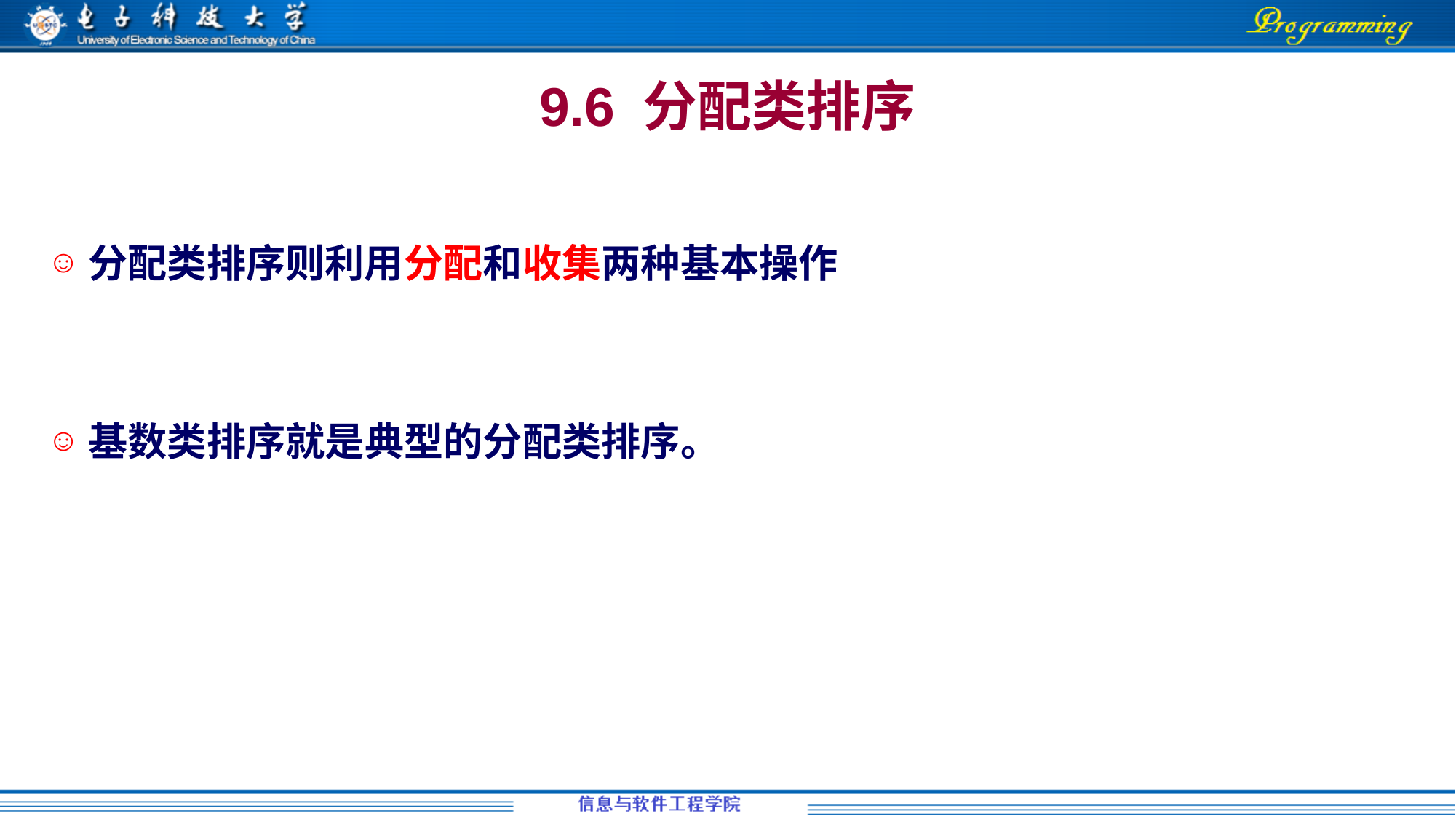

# 9.6 分配类排序
分配类排序则利用分配和收集两种基本操作

基数类排序就是典型的分配类排序。